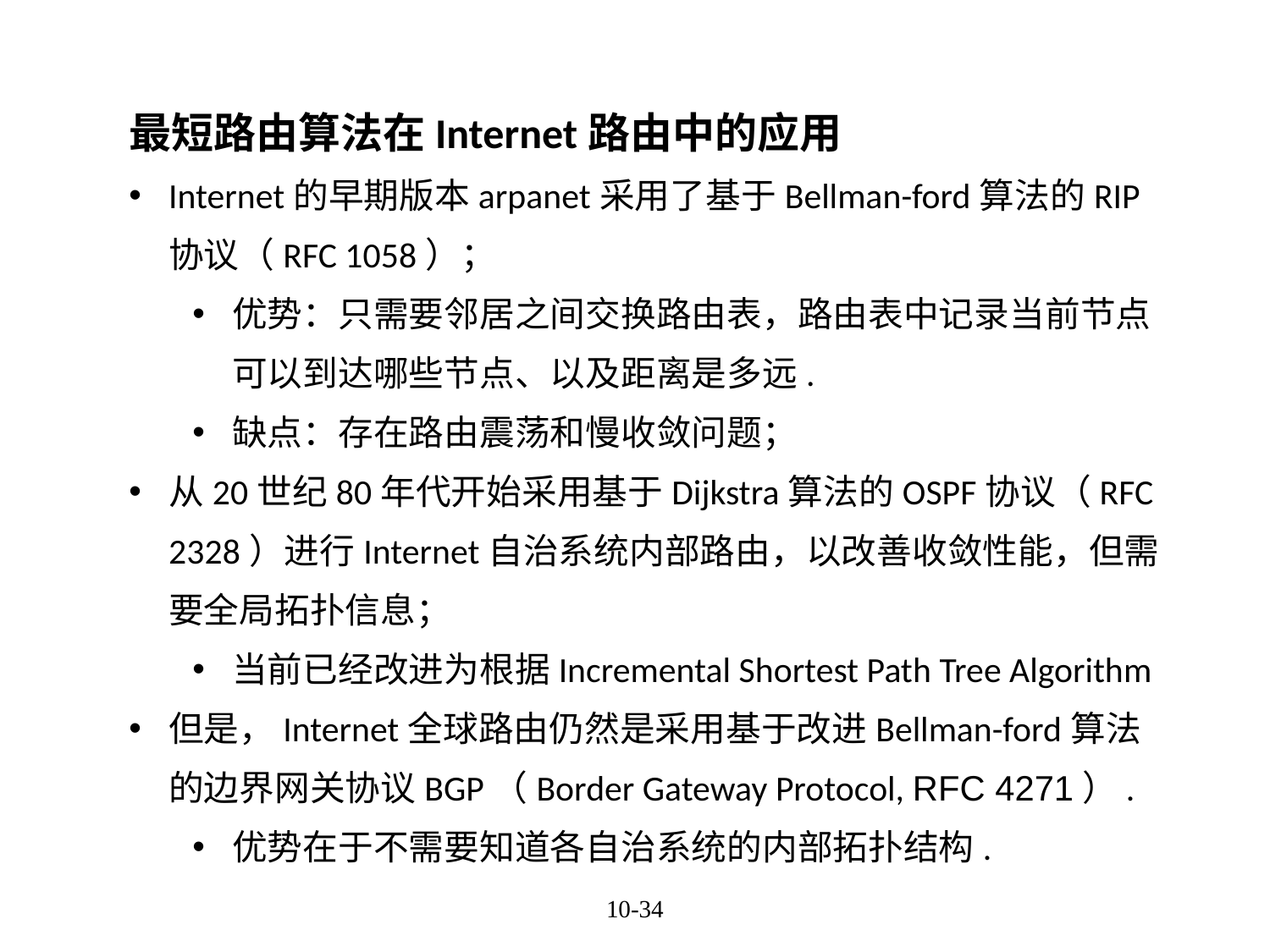

最短路由算法在Internet路由中的应用
Internet的早期版本arpanet采用了基于Bellman-ford算法的RIP协议（RFC 1058）；
优势：只需要邻居之间交换路由表，路由表中记录当前节点可以到达哪些节点、以及距离是多远.
缺点：存在路由震荡和慢收敛问题；
从20世纪80年代开始采用基于Dijkstra算法的OSPF协议（RFC 2328）进行Internet自治系统内部路由，以改善收敛性能，但需要全局拓扑信息；
当前已经改进为根据Incremental Shortest Path Tree Algorithm
但是，Internet全球路由仍然是采用基于改进Bellman-ford算法的边界网关协议BGP（Border Gateway Protocol, RFC 4271）.
优势在于不需要知道各自治系统的内部拓扑结构.
10-34